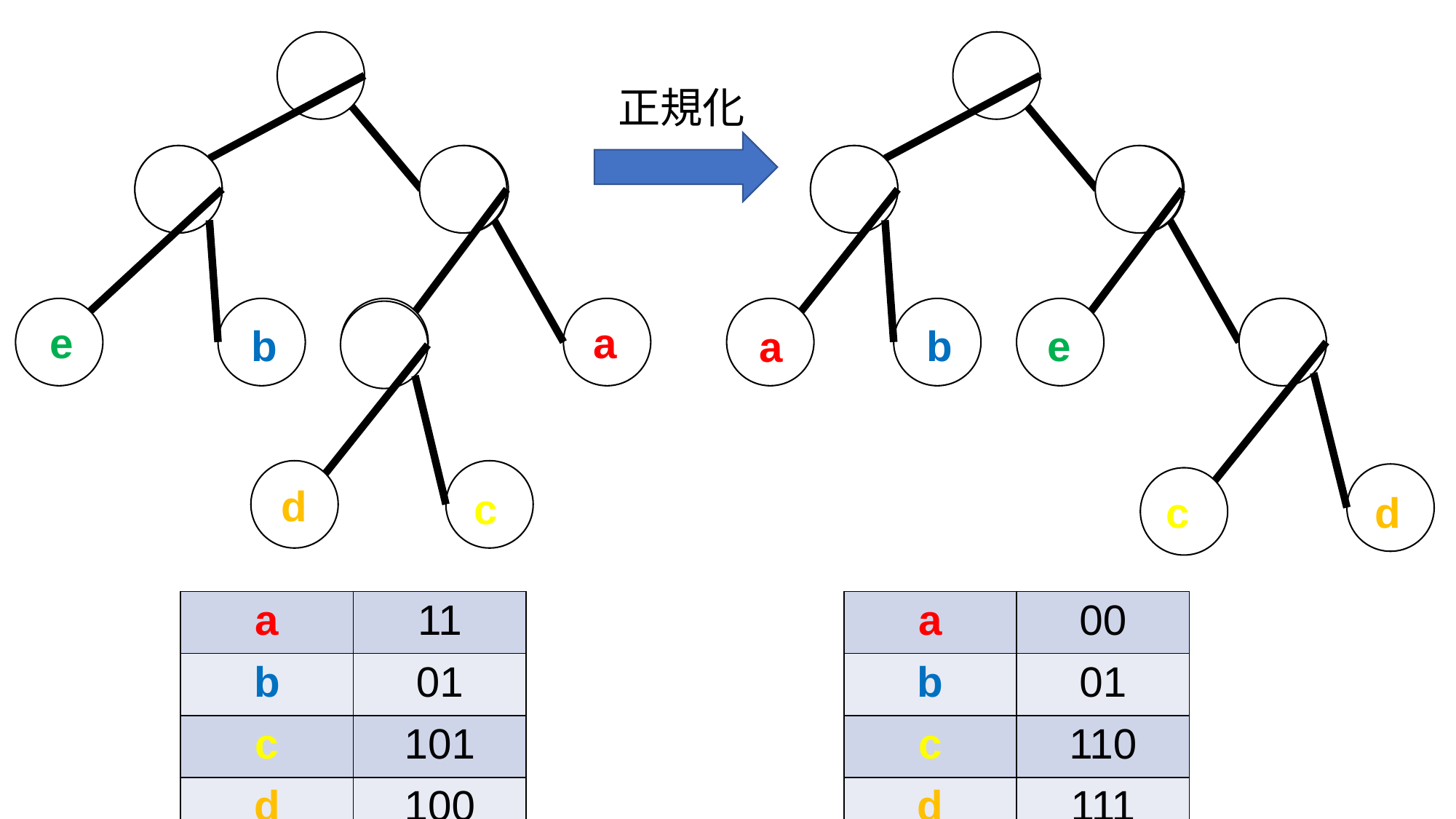

正規化

e
a
b
b
e
a

d
c
c
d
| a | 11 |
| --- | --- |
| b | 01 |
| c | 101 |
| d | 100 |
| e | 00 |
| a | 00 |
| --- | --- |
| b | 01 |
| c | 110 |
| d | 111 |
| e | 10 |